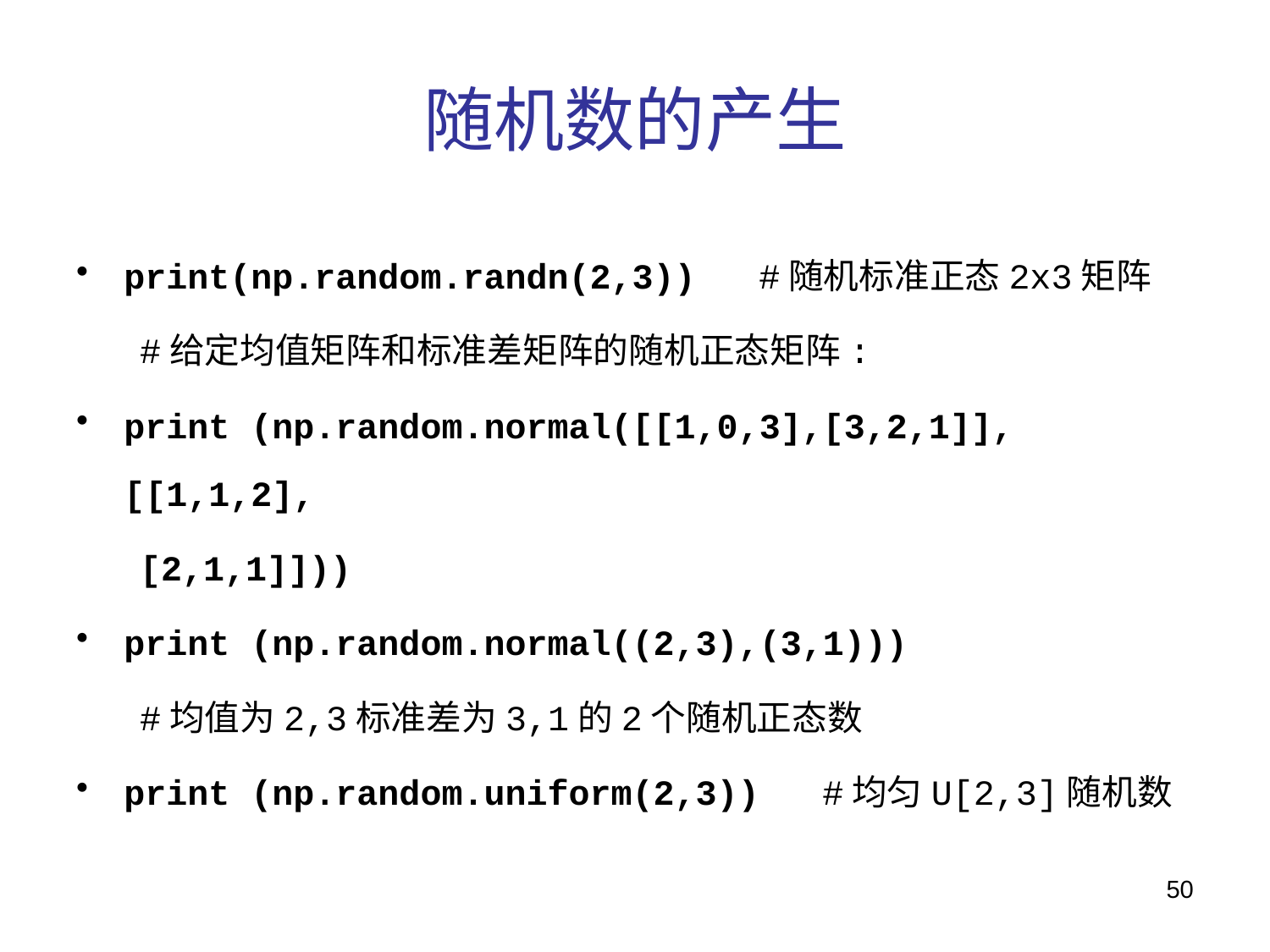

# 随机数的产生
print(np.random.randn(2,3))   #随机标准正态2x3矩阵
   #给定均值矩阵和标准差矩阵的随机正态矩阵:
print (np.random.normal([[1,0,3],[3,2,1]],[[1,1,2],
   [2,1,1]]))
print (np.random.normal((2,3),(3,1)))
   #均值为2,3标准差为3,1的2个随机正态数
print (np.random.uniform(2,3))   #均匀U[2,3]随机数

50